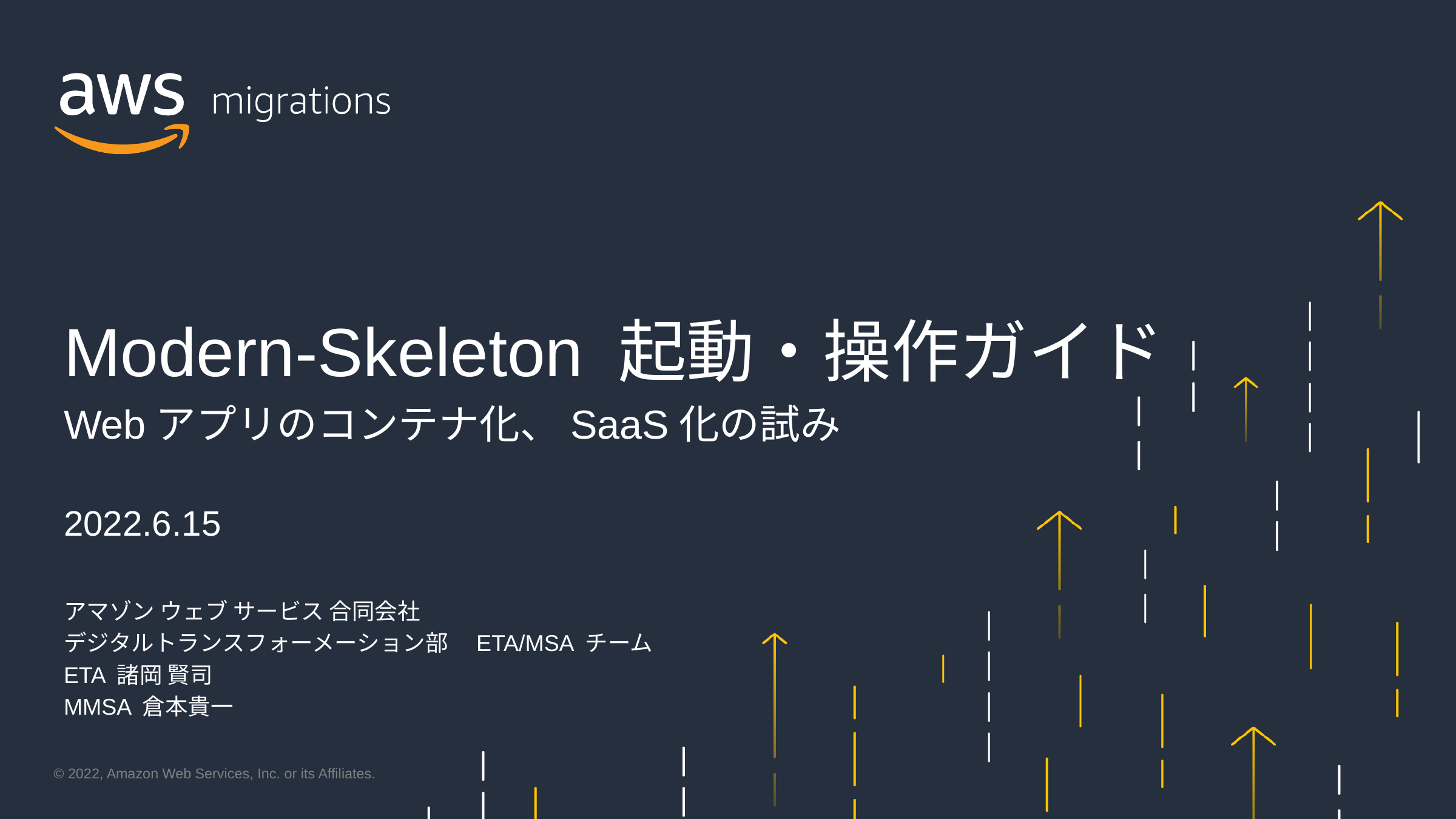

Modern-Skeleton 起動・操作ガイド
Webアプリのコンテナ化、SaaS化の試み
2022.6.15
アマゾン ウェブ サービス 合同会社
デジタルトランスフォーメーション部　ETA/MSA チーム
ETA 諸岡 賢司
MMSA 倉本貴一